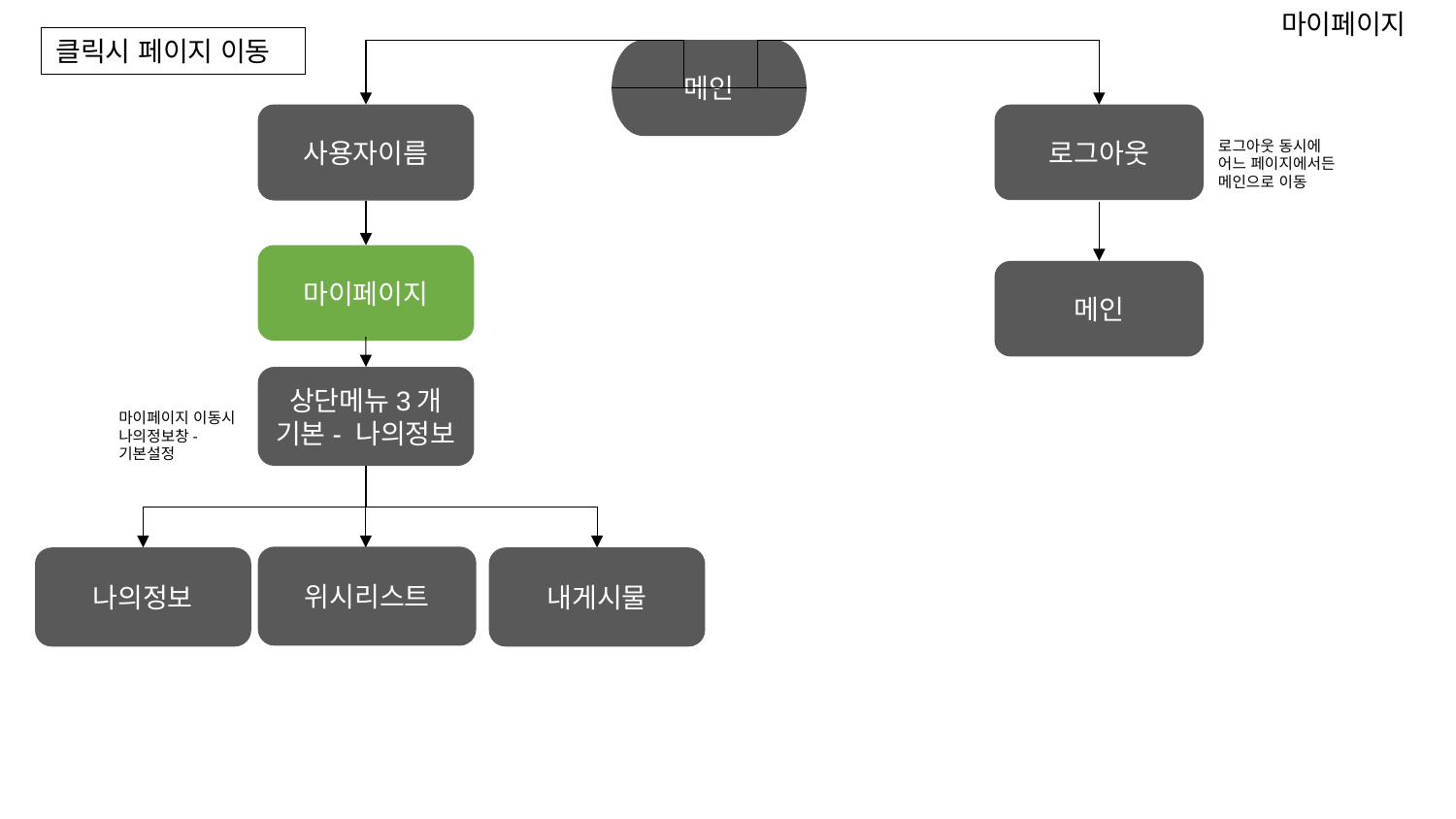

마이페이지
클릭시 페이지 이동
메인
사용자이름
로그아웃
로그아웃 동시에
어느 페이지에서든
메인으로 이동
마이페이지
메인
상단메뉴3개
기본- 나의정보
마이페이지 이동시
나의정보창-기본설정
위시리스트
나의정보
내게시물